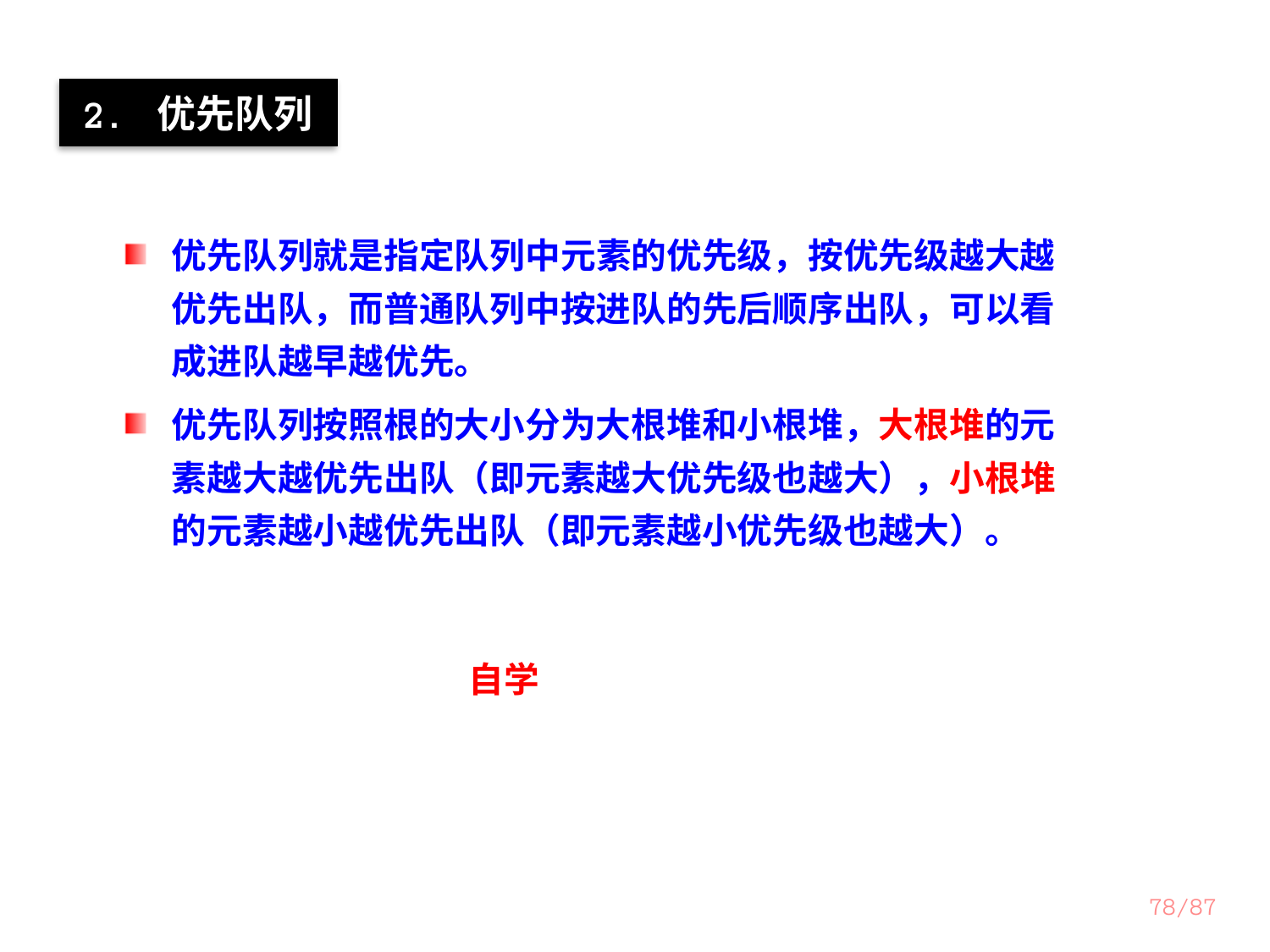

2. 优先队列
优先队列就是指定队列中元素的优先级，按优先级越大越优先出队，而普通队列中按进队的先后顺序出队，可以看成进队越早越优先。
优先队列按照根的大小分为大根堆和小根堆，大根堆的元素越大越优先出队（即元素越大优先级也越大），小根堆的元素越小越优先出队（即元素越小优先级也越大）。
自学
78/87